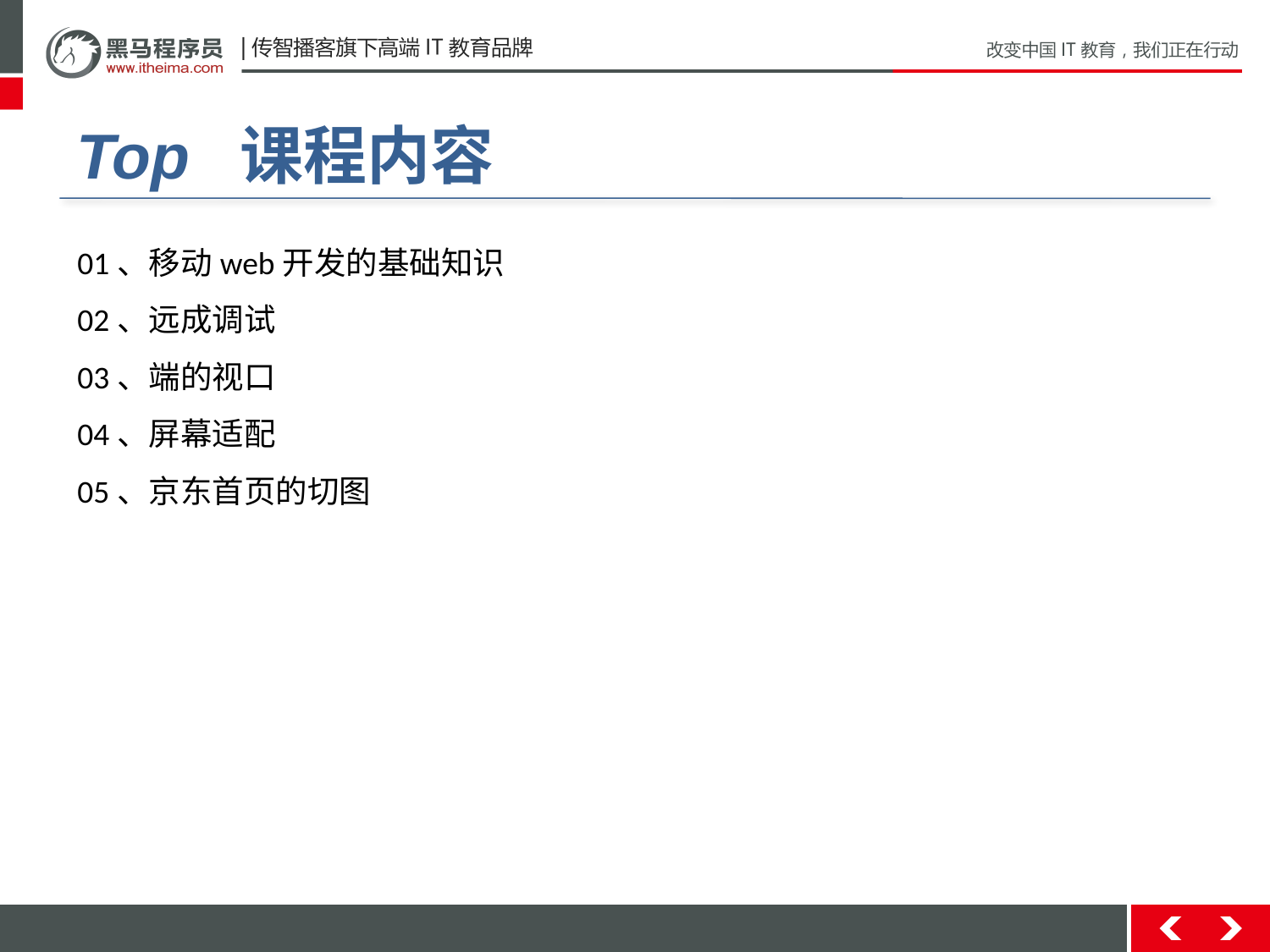

# Top  课程内容
01、移动web开发的基础知识
02、远成调试
03、端的视口
04、屏幕适配
05、京东首页的切图